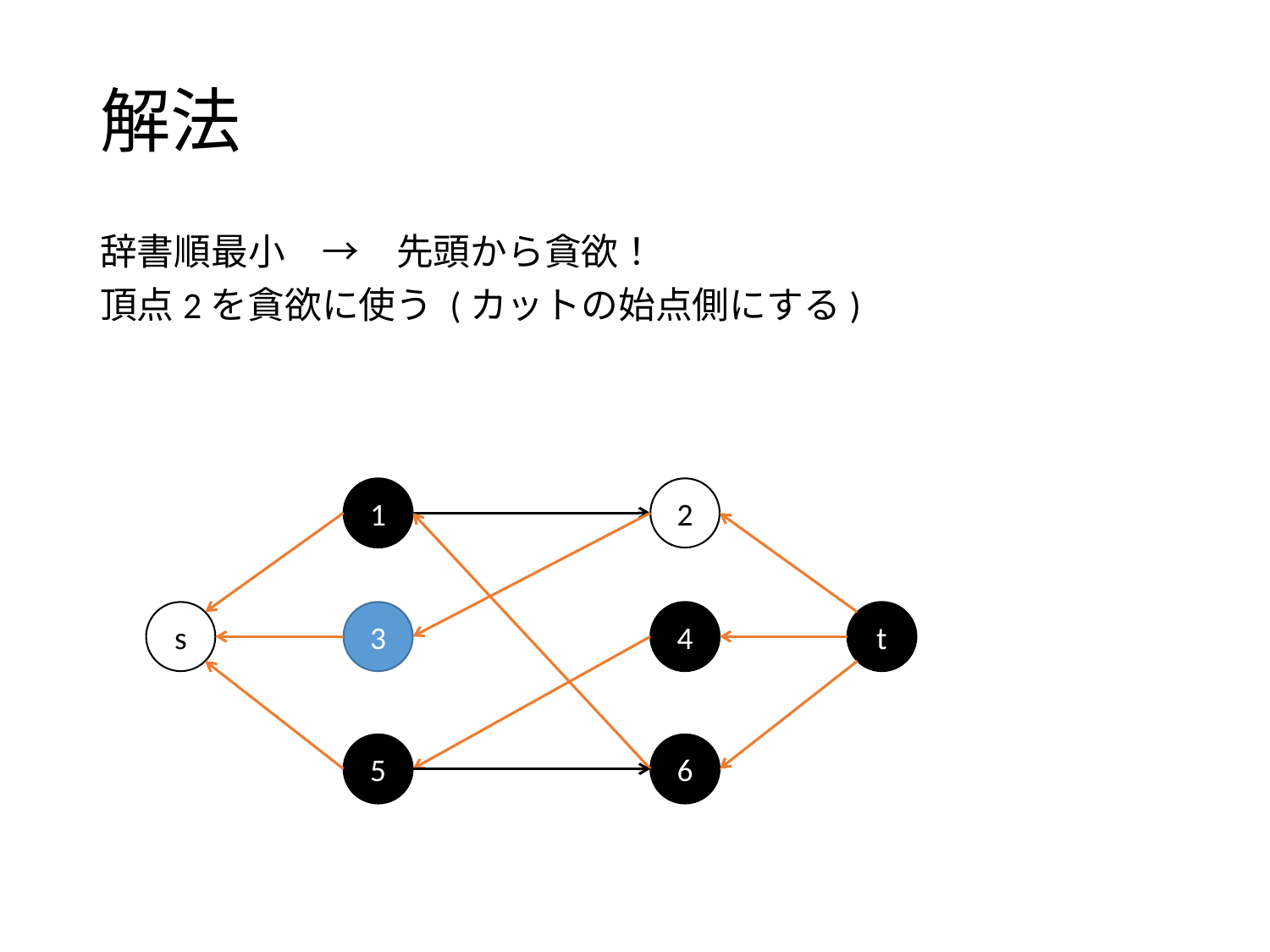

# 解法
辞書順最小　→　先頭から貪欲！
頂点2を貪欲に使う (カットの始点側にする)

1
2
t
s
4
3
5
6